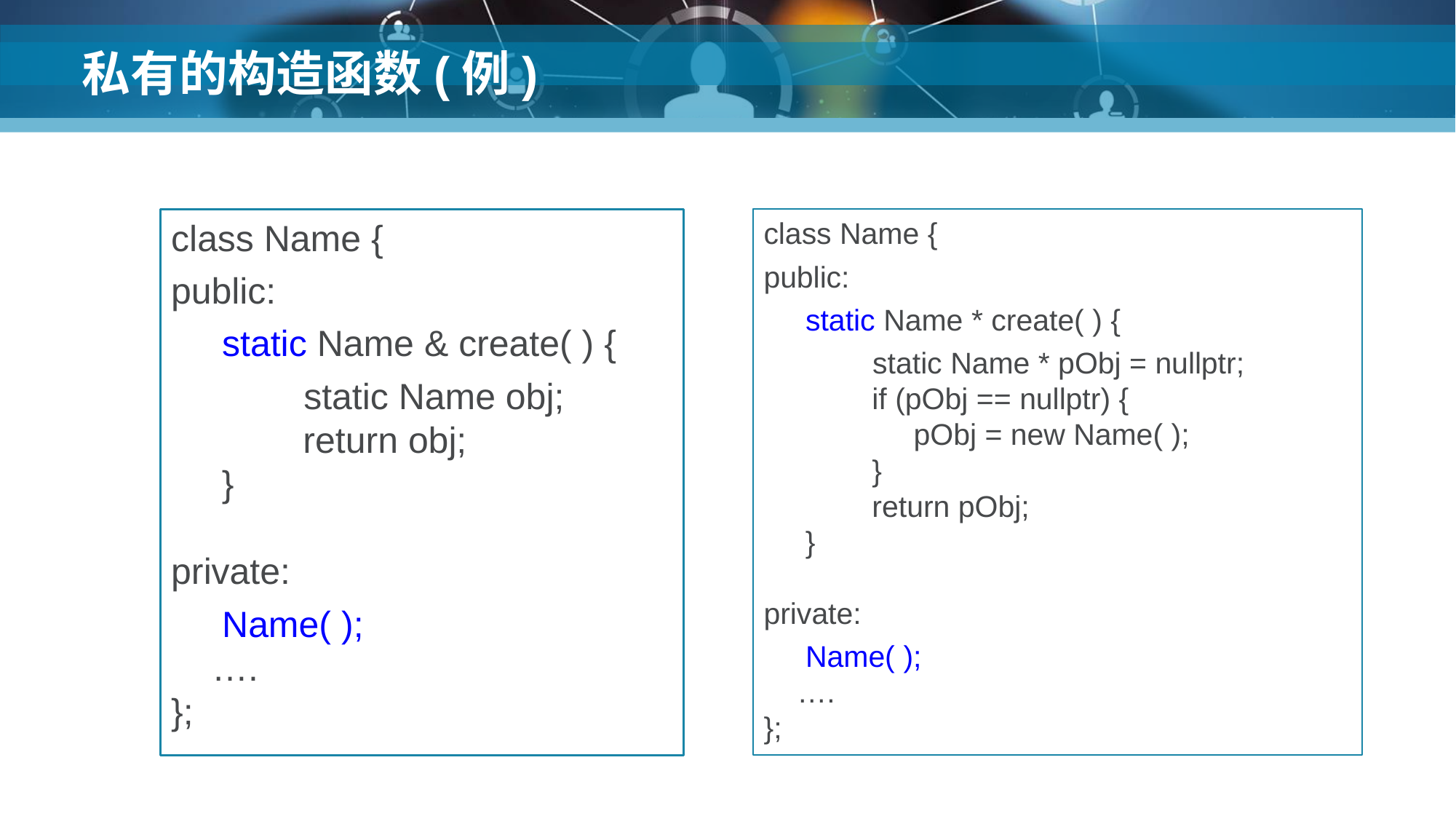

# 私有的构造函数(例)
class Name {
public:
     static Name * create( ) {
             static Name * pObj = nullptr;
             if (pObj == nullptr) {
                  pObj = new Name( );
             }
             return pObj;
     }
private:
     Name( );
    ….
};
class Name {
public:
     static Name & create( ) {
             static Name obj;
             return obj;
     }
private:
     Name( );
    ….
};